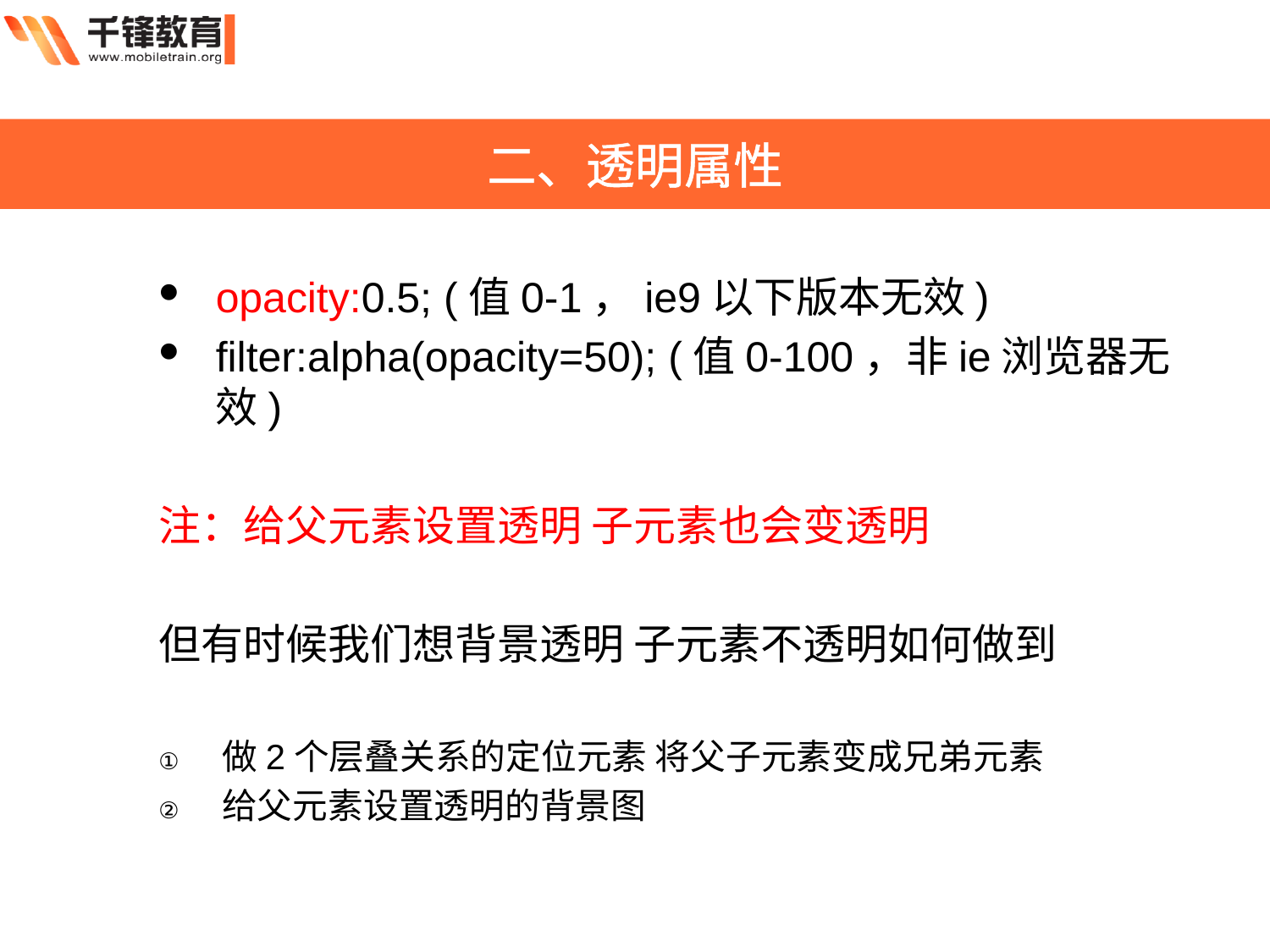

二、透明属性
opacity:0.5; (值0-1，ie9以下版本无效)
filter:alpha(opacity=50); (值0-100，非ie浏览器无效)

注：给父元素设置透明 子元素也会变透明

但有时候我们想背景透明 子元素不透明如何做到

做2个层叠关系的定位元素 将父子元素变成兄弟元素
给父元素设置透明的背景图